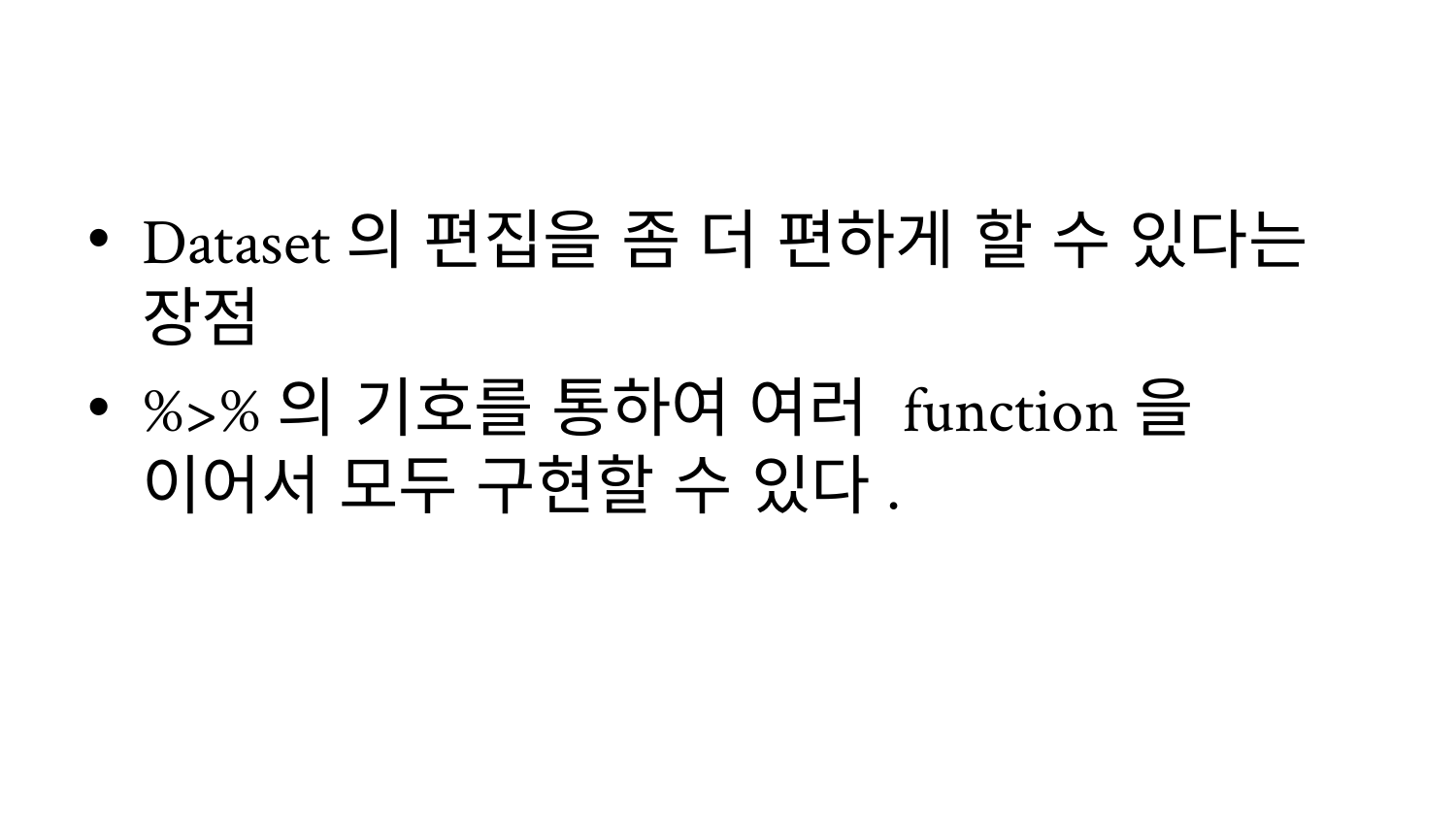

#
Dataset의 편집을 좀 더 편하게 할 수 있다는 장점
%>%의 기호를 통하여 여러 function을 이어서 모두 구현할 수 있다.